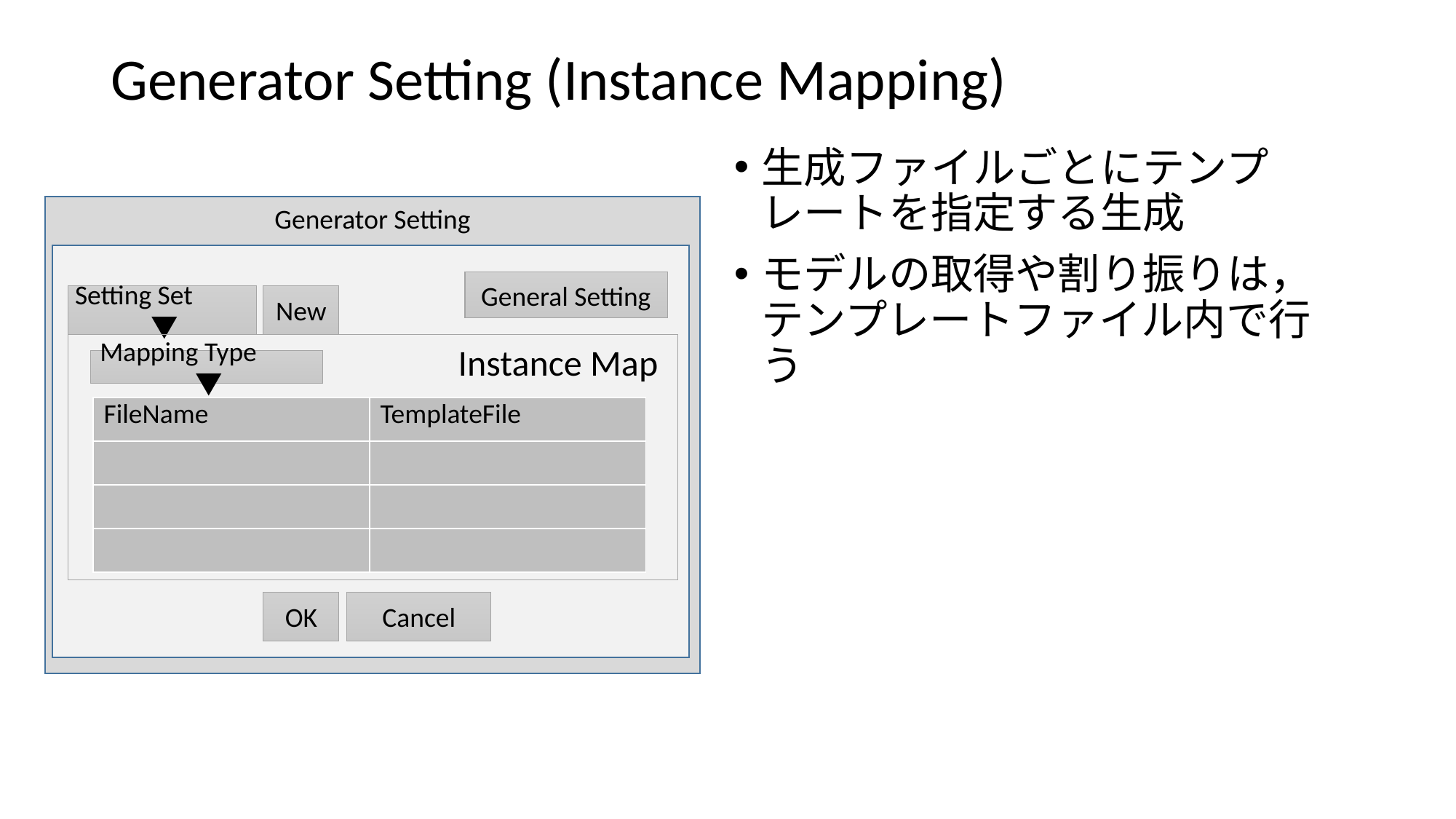

# Generator Setting (Instance Mapping)
生成ファイルごとにテンプレートを指定する生成
モデルの取得や割り振りは，テンプレートファイル内で行う
Generator Setting

General Setting
Setting Set　　▼
New
Instance Map

Mapping Type　　▼
| FileName | TemplateFile |
| --- | --- |
|  |  |
|  |  |
|  |  |
OK
Cancel